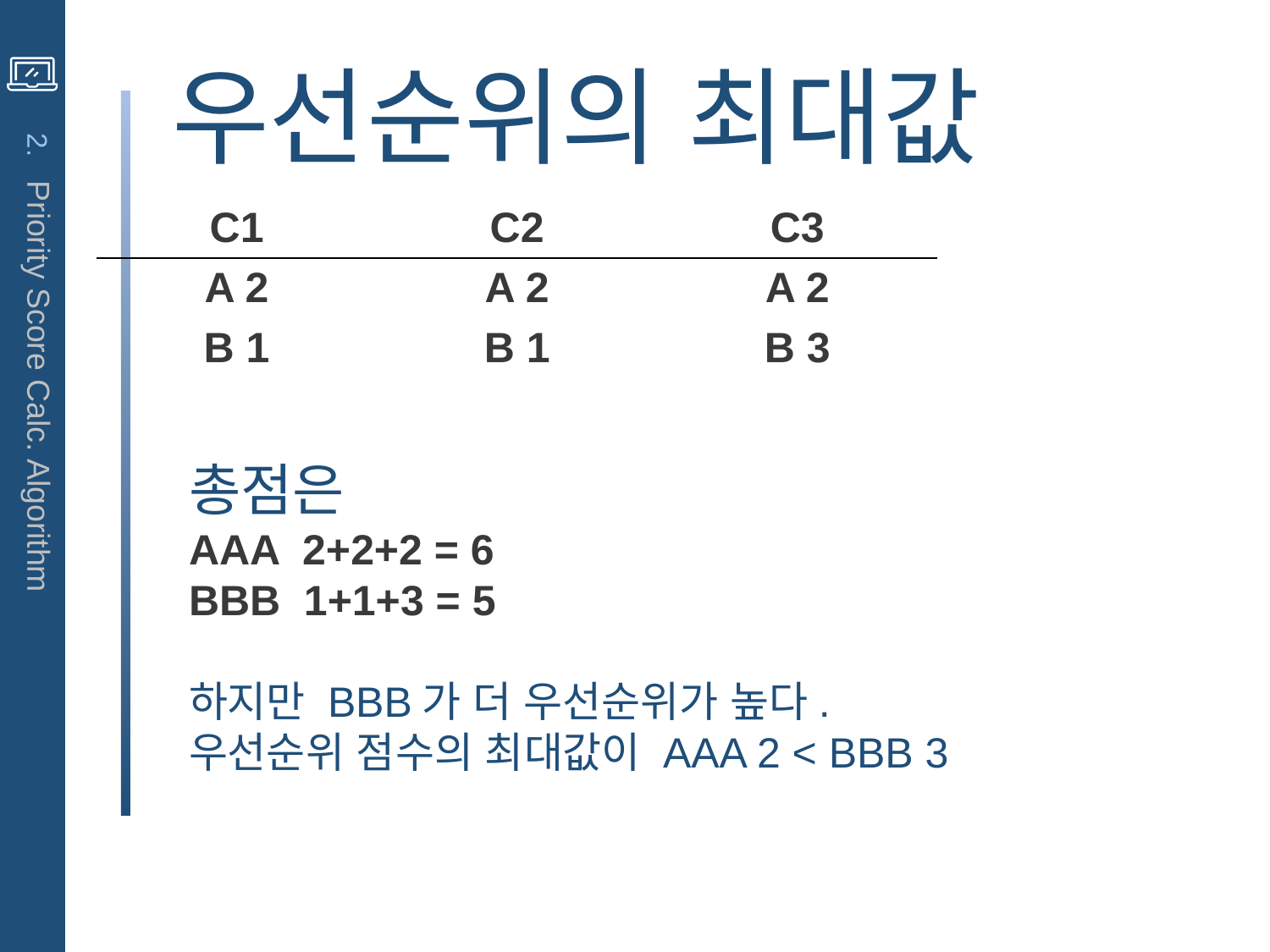

우선순위의 최대값

2.   Priority Score Calc. Algorithm
| C1 | C2 | C3 |  |
| --- | --- | --- | --- |
| A 2 | A 2 | A 2 |  |
| B 1 | B 1 | B 3 |  |
총점은
AAA  2+2+2 = 6
BBB  1+1+3 = 5

하지만 BBB가 더 우선순위가 높다.
우선순위 점수의 최대값이 AAA 2 < BBB 3